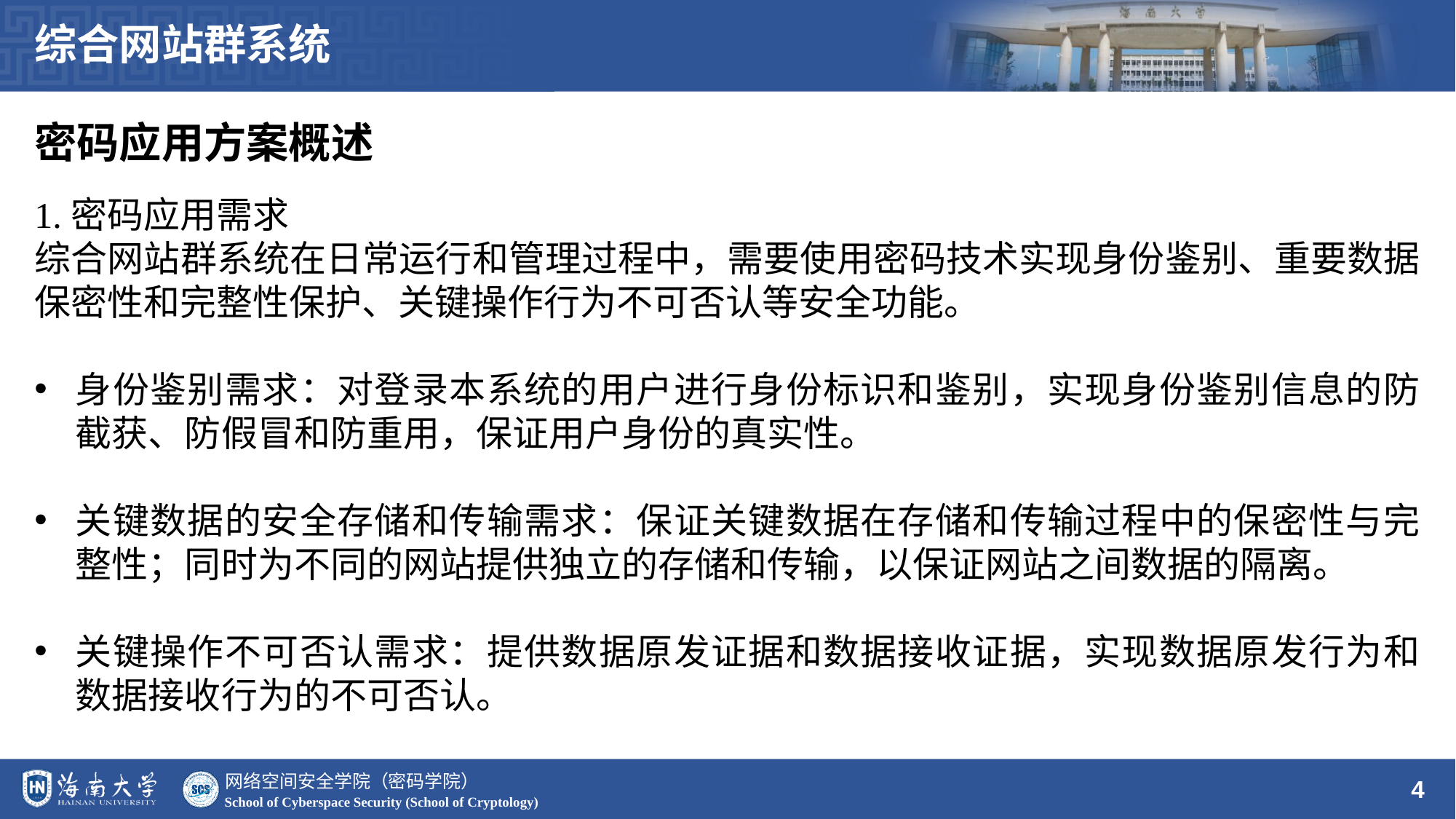

综合网站群系统
密码应用方案概述
1.密码应用需求
综合网站群系统在日常运行和管理过程中，需要使用密码技术实现身份鉴别、重要数据保密性和完整性保护、关键操作行为不可否认等安全功能。

身份鉴别需求：对登录本系统的用户进行身份标识和鉴别，实现身份鉴别信息的防截获、防假冒和防重用，保证用户身份的真实性。

关键数据的安全存储和传输需求：保证关键数据在存储和传输过程中的保密性与完整性；同时为不同的网站提供独立的存储和传输，以保证网站之间数据的隔离。

关键操作不可否认需求：提供数据原发证据和数据接收证据，实现数据原发行为和数据接收行为的不可否认。
4